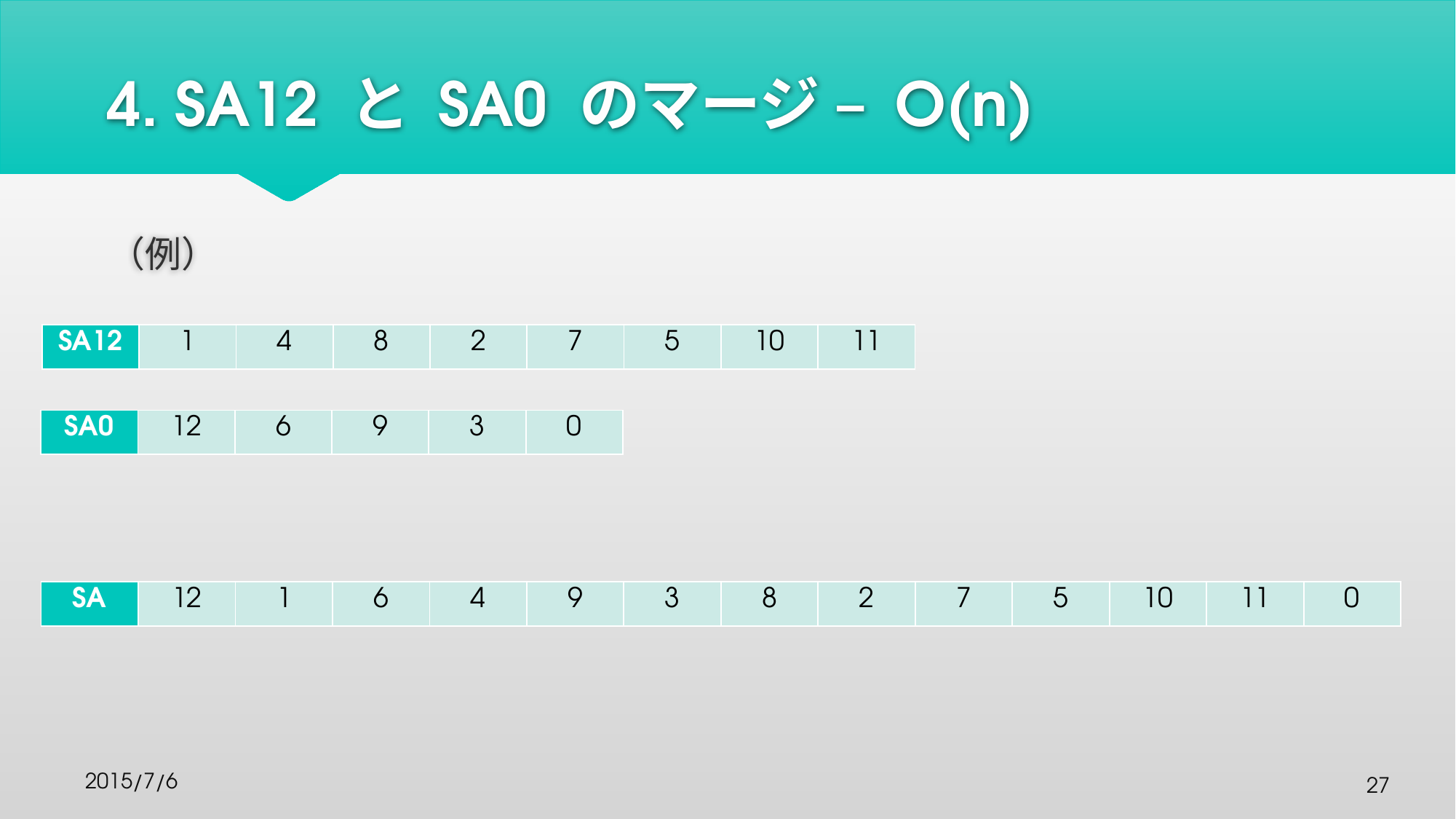

# 4. SA12 と SA0 のマージ – O(n)
（例）
| SA12 | 1 | 4 | 8 | 2 | 7 | 5 | 10 | 11 |
| --- | --- | --- | --- | --- | --- | --- | --- | --- |
| SA0 | 12 | 6 | 9 | 3 | 0 |
| --- | --- | --- | --- | --- | --- |
| SA | 12 | 1 | 6 | 4 | 9 | 3 | 8 | 2 | 7 | 5 | 10 | 11 | 0 |
| --- | --- | --- | --- | --- | --- | --- | --- | --- | --- | --- | --- | --- | --- |
27
2015/7/6